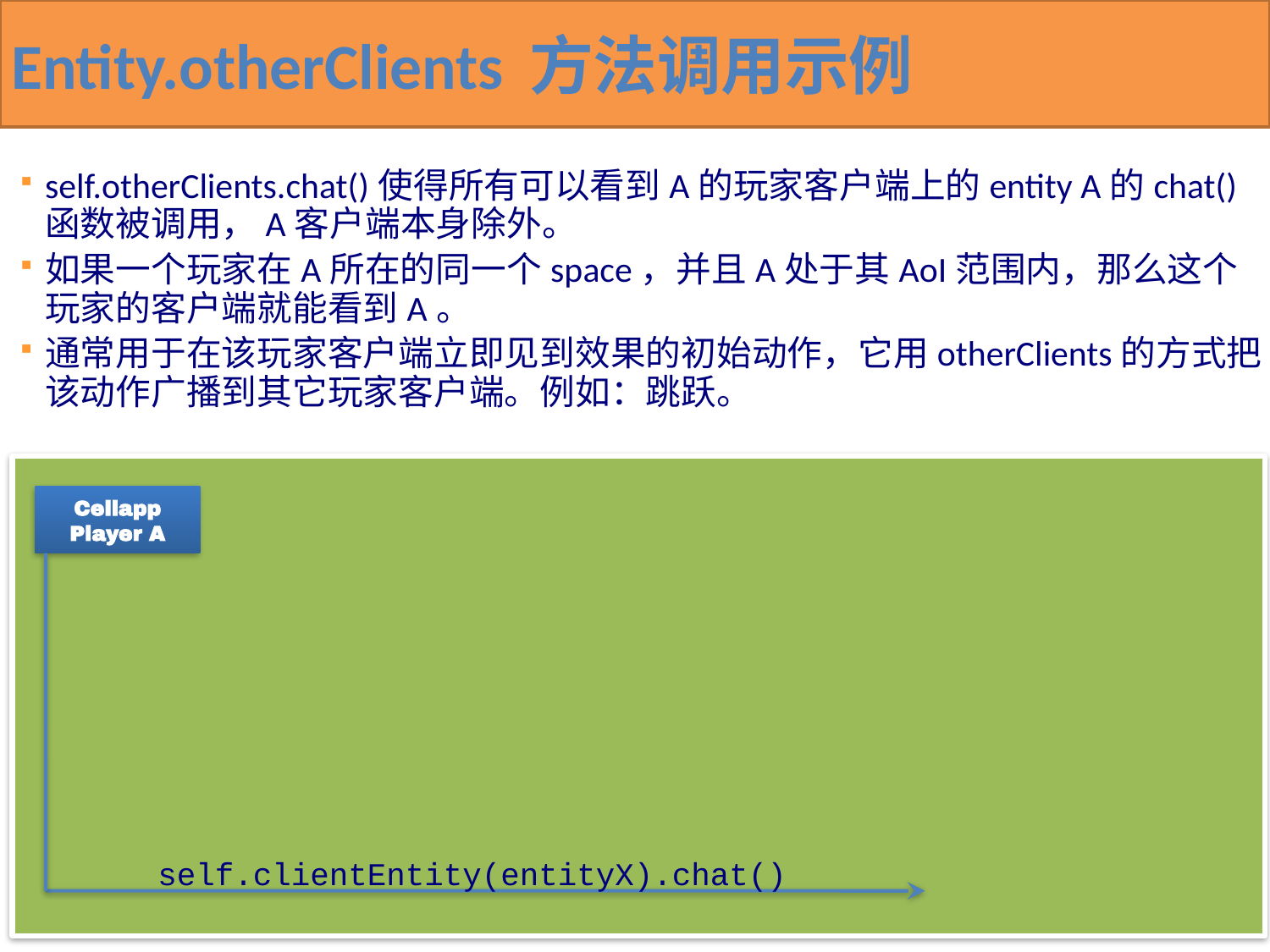

# Entity.otherClients 方法调用示例
self.otherClients.chat()使得所有可以看到A的玩家客户端上的entity A的chat()函数被调用，A客户端本身除外。
如果一个玩家在A所在的同一个space，并且A处于其AoI范围内，那么这个玩家的客户端就能看到A。
通常用于在该玩家客户端立即见到效果的初始动作，它用otherClients的方式把该动作广播到其它玩家客户端。例如：跳跃。

Cellapp
Player A

self.clientEntity(entityX).chat()

… 导致A.chat()被调用